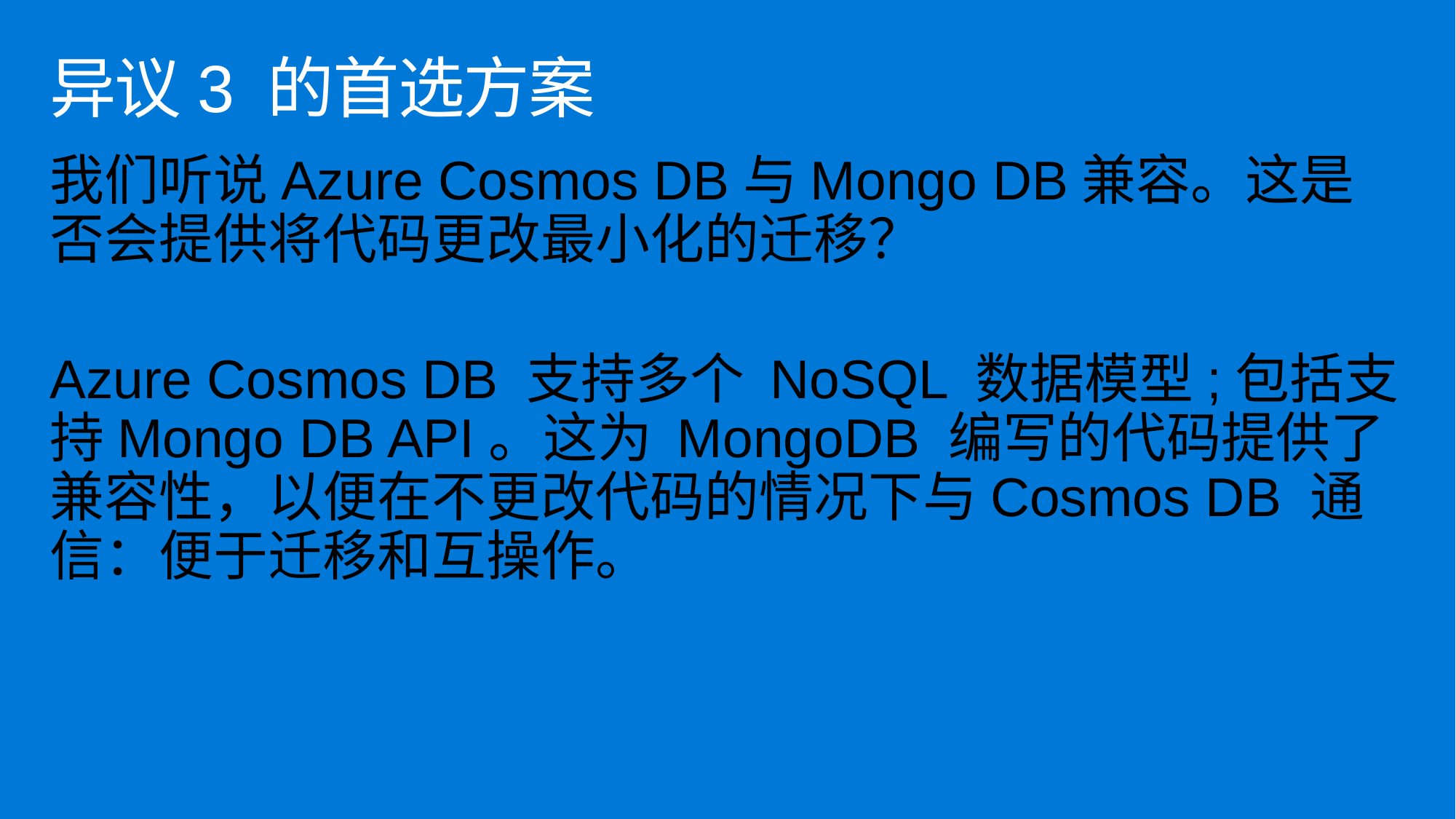

# 异议3 的首选方案

我们听说Azure Cosmos DB与Mongo DB兼容。这是否会提供将代码更改最小化的迁移？

Azure Cosmos DB 支持多个 NoSQL 数据模型;包括支持Mongo DB API。这为 MongoDB 编写的代码提供了兼容性，以便在不更改代码的情况下与Cosmos DB 通信：便于迁移和互操作。